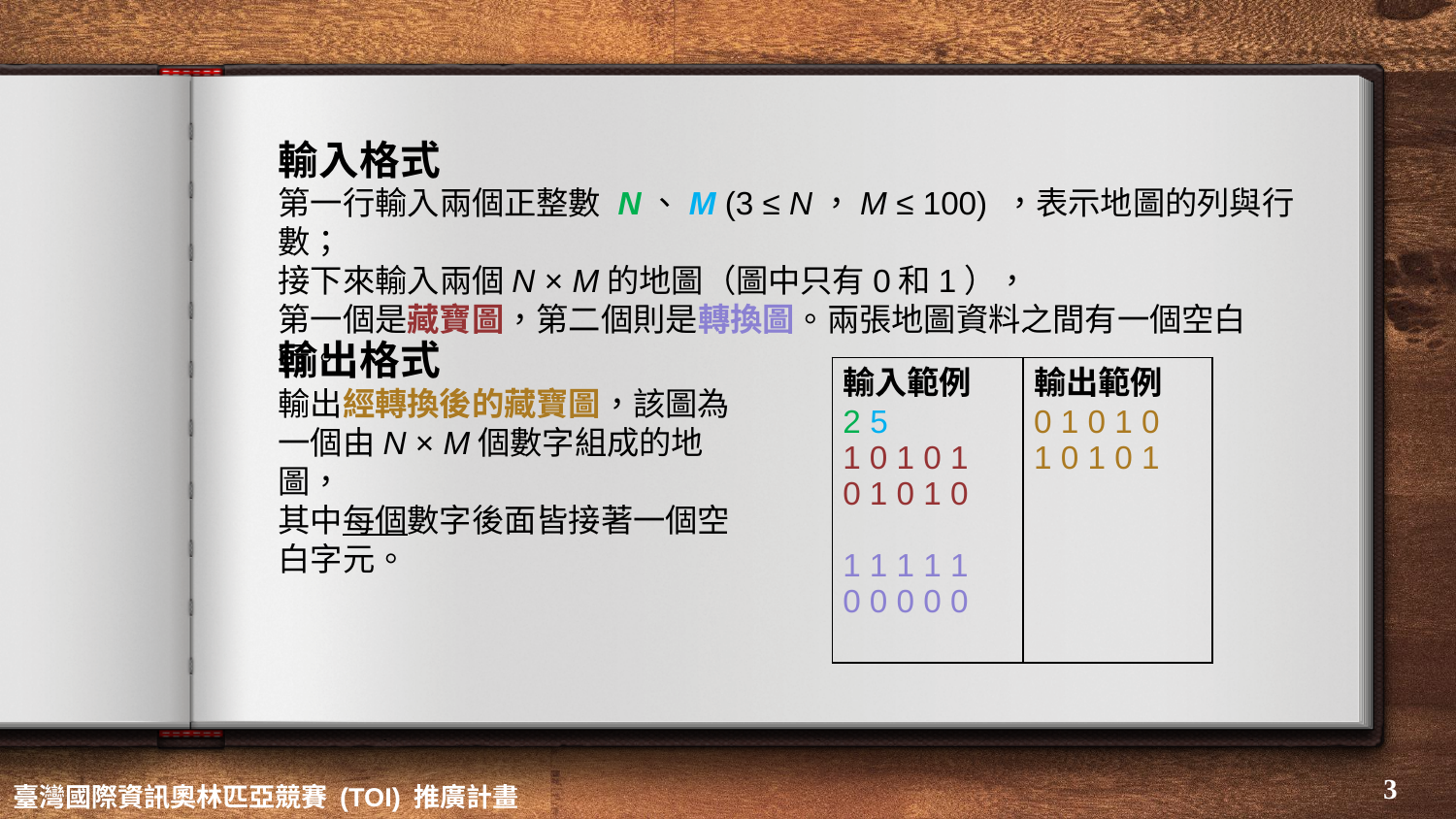

輸入格式
第一行輸入兩個正整數 N、M (3 ≤ N，M ≤ 100) ，表示地圖的列與行數；
接下來輸入兩個N × M的地圖（圖中只有0和1），
第一個是藏寶圖，第二個則是轉換圖。兩張地圖資料之間有一個空白行。
輸出格式
輸出經轉換後的藏寶圖，該圖為一個由N × M個數字組成的地圖，
其中每個數字後面皆接著一個空白字元。
| 輸入範例 2 5 1 0 1 0 1 0 1 0 1 0 1 1 1 1 1 0 0 0 0 0 | 輸出範例 0 1 0 1 0 1 0 1 0 1 |
| --- | --- |
3